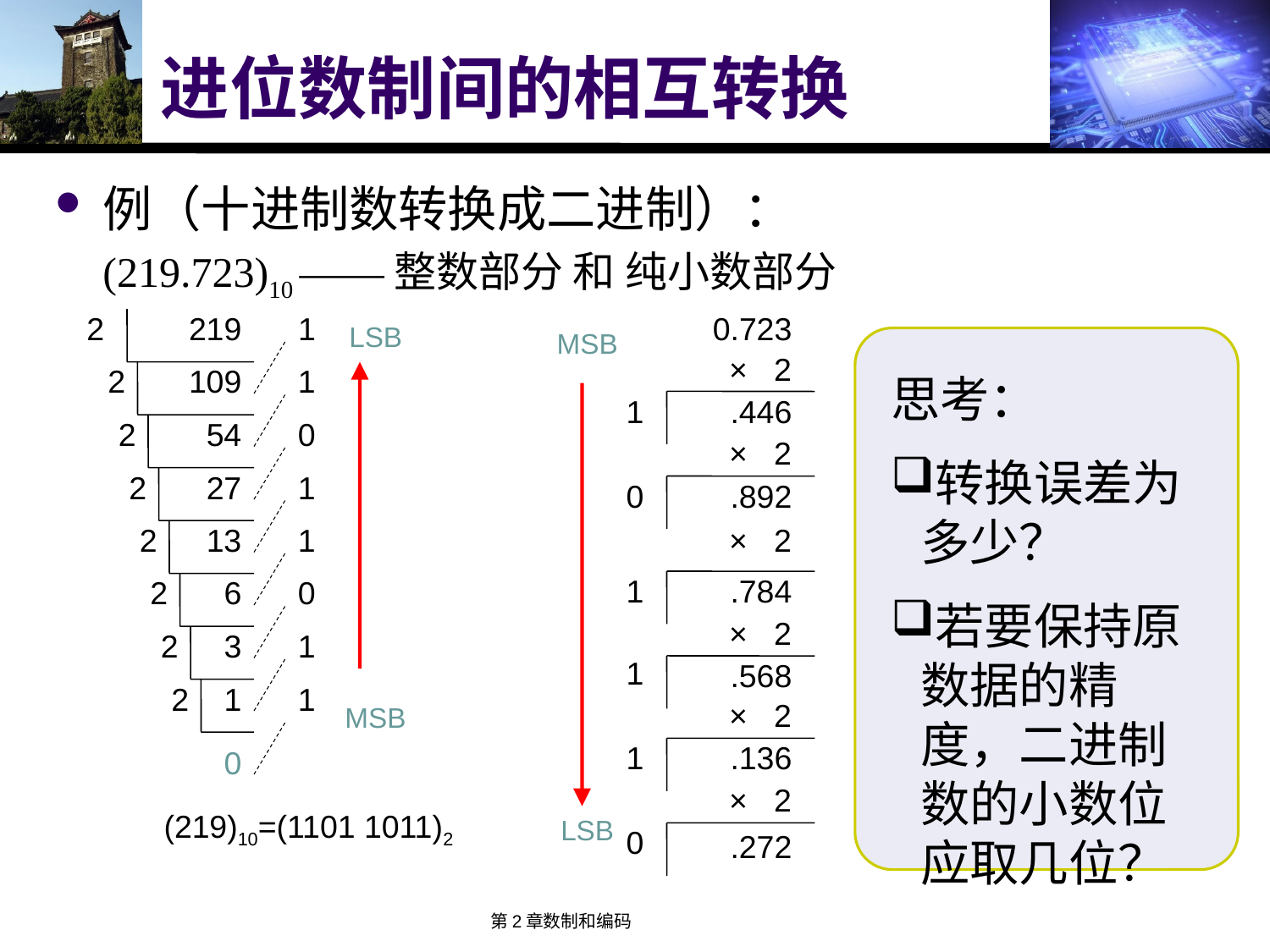

# 进位数制间的相互转换
例（十进制数转换成二进制）：
(219.723)10 ——整数部分 和 纯小数部分
2

219
1

2

109
1

2

54

0

2

27

1

2
13

1

2
6

0

3
2

1

1
2

1

0
0.723
×   2
1

.446
×   2
0

.892
×   2
1

.784
×   2
1

.568
×   2
1

.136
×   2
0

.272
MSB

LSB
LSB

MSB

思考：
转换误差为多少？
若要保持原数据的精度，二进制数的小数位应取几位？
(219)10=(1101 1011)2
15

第2章数制和编码